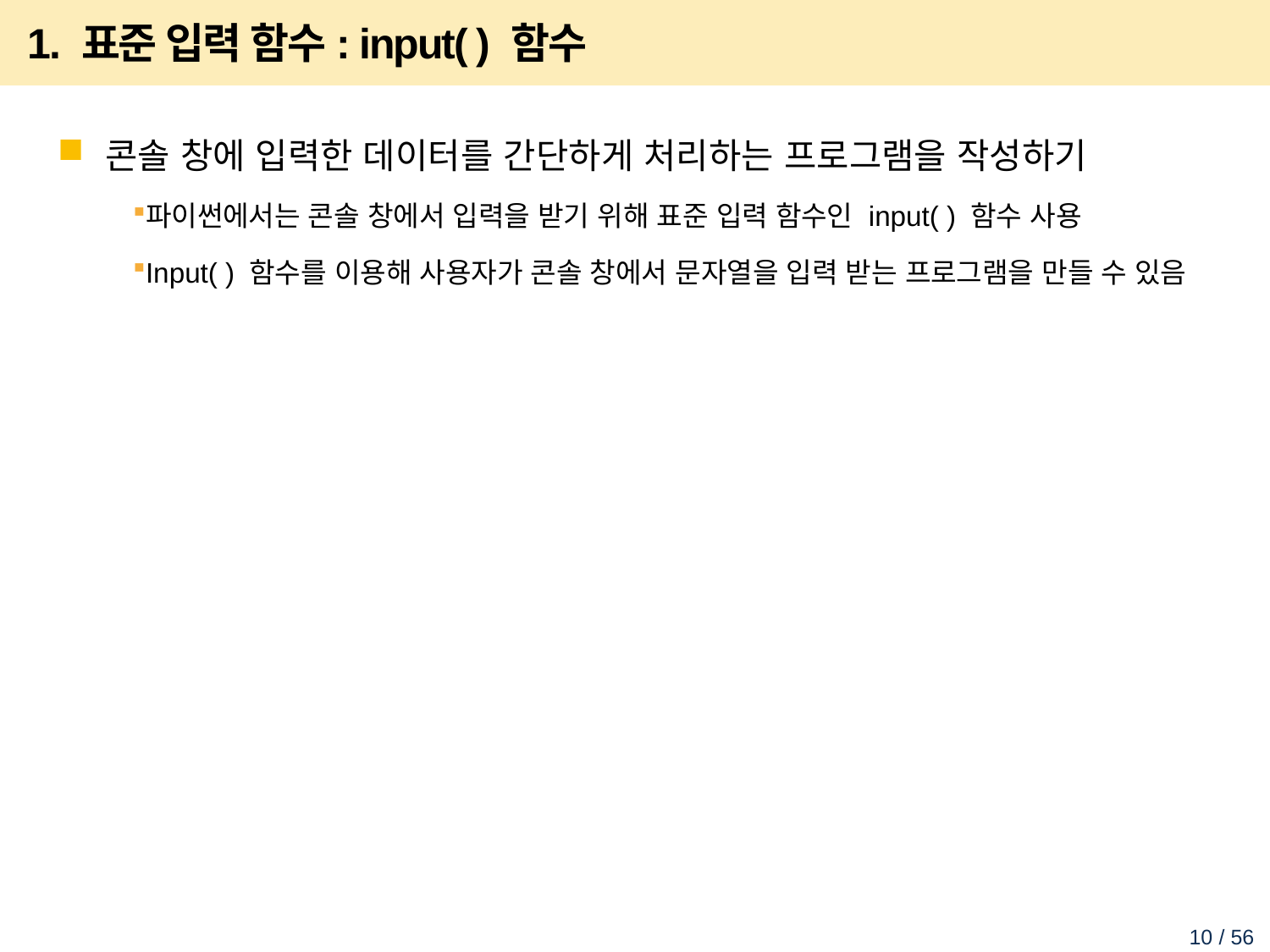

# 1. 표준 입력 함수: input( ) 함수
콘솔 창에 입력한 데이터를 간단하게 처리하는 프로그램을 작성하기
파이썬에서는 콘솔 창에서 입력을 받기 위해 표준 입력 함수인 input( ) 함수 사용
Input( ) 함수를 이용해 사용자가 콘솔 창에서 문자열을 입력 받는 프로그램을 만들 수 있음